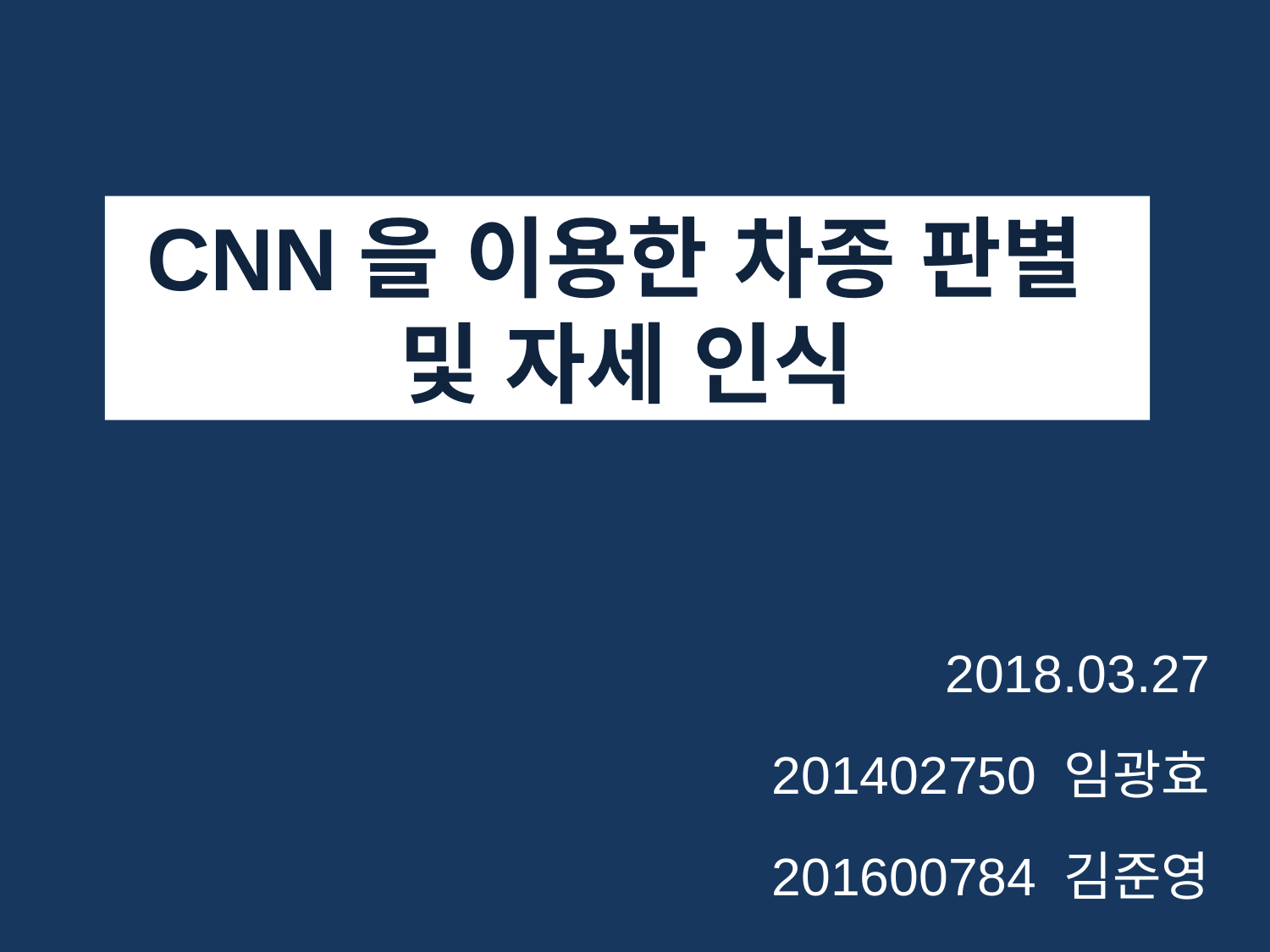

CNN을 이용한 차종 판별
및 자세 인식
2018.03.27
201402750 임광효
201600784 김준영